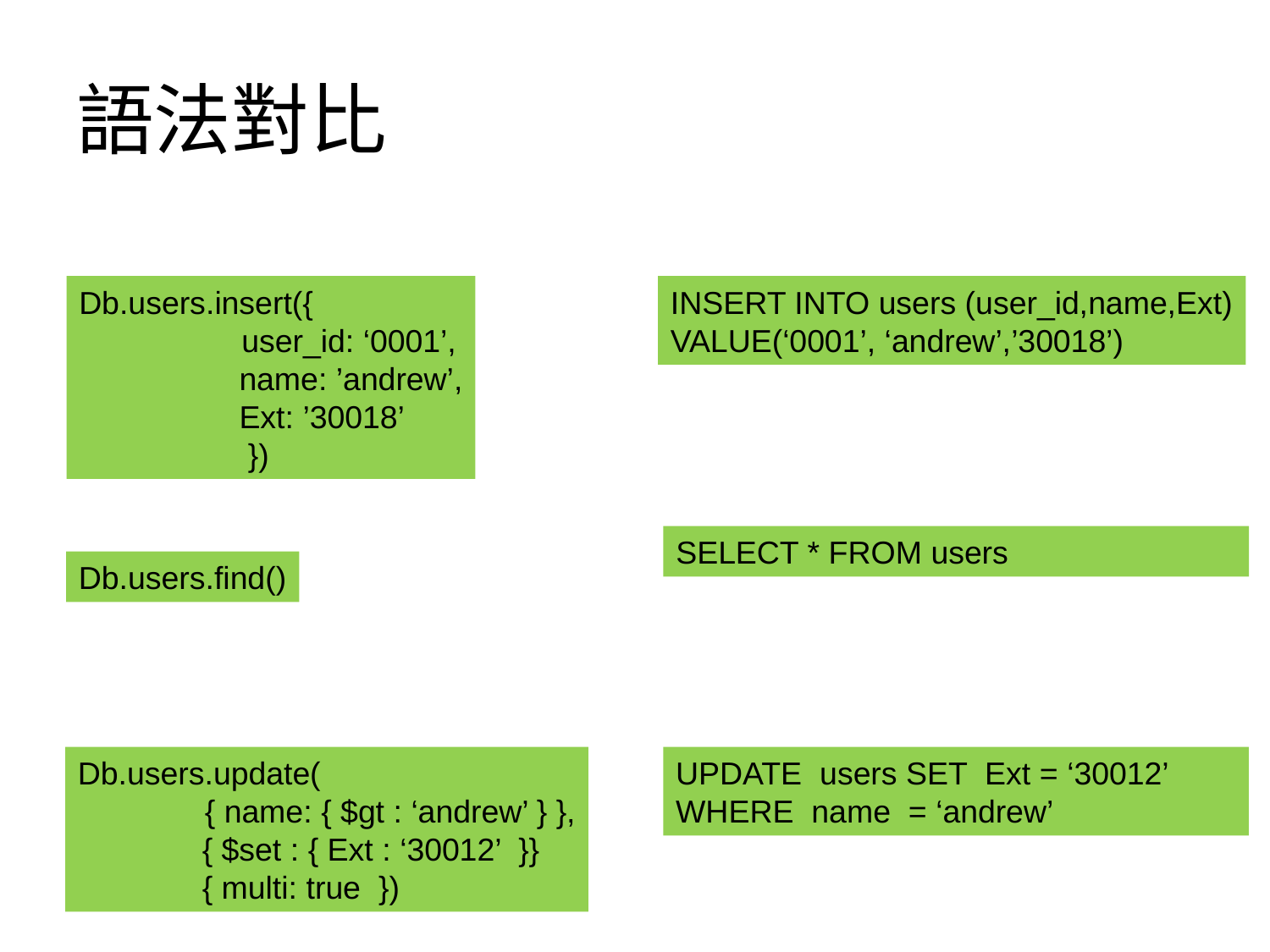

# 語法對比
Db.users.insert({
 	    user_id: ‘0001’,
                  name: ’andrew’,
                  Ext: ’30018’
                   })
INSERT INTO users (user_id,name,Ext)
VALUE(‘0001’, ‘andrew’,’30018’)
SELECT * FROM users
Db.users.find()
Db.users.update(
	{ name: { $gt : ‘andrew’ } },
              { $set : { Ext : ‘30012’  }}
              { multi: true  })
UPDATE  users SET  Ext = ‘30012’
WHERE  name  = ‘andrew’